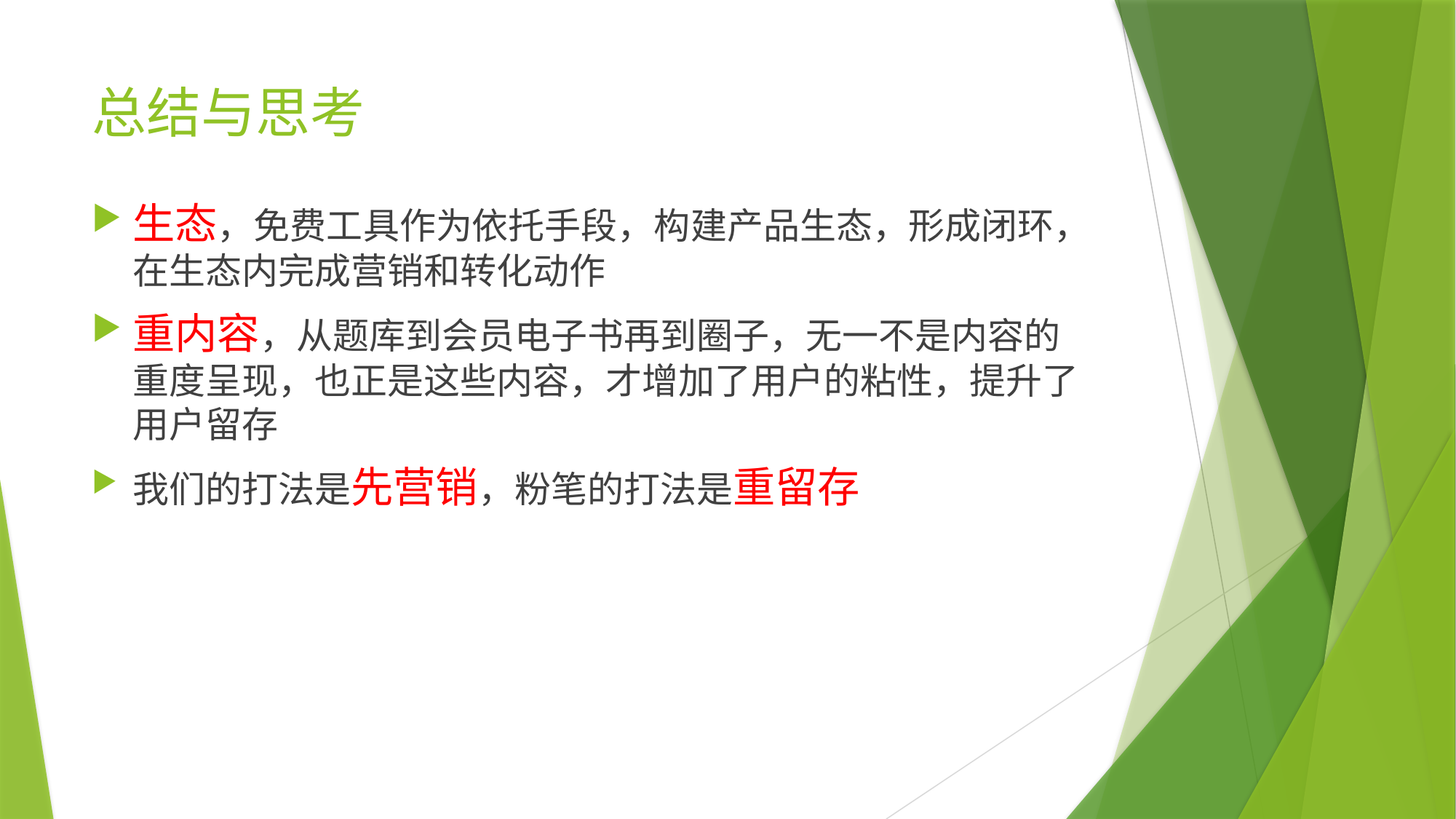

# 总结与思考
生态，免费工具作为依托手段，构建产品生态，形成闭环，在生态内完成营销和转化动作
重内容，从题库到会员电子书再到圈子，无一不是内容的重度呈现，也正是这些内容，才增加了用户的粘性，提升了用户留存
我们的打法是先营销，粉笔的打法是重留存